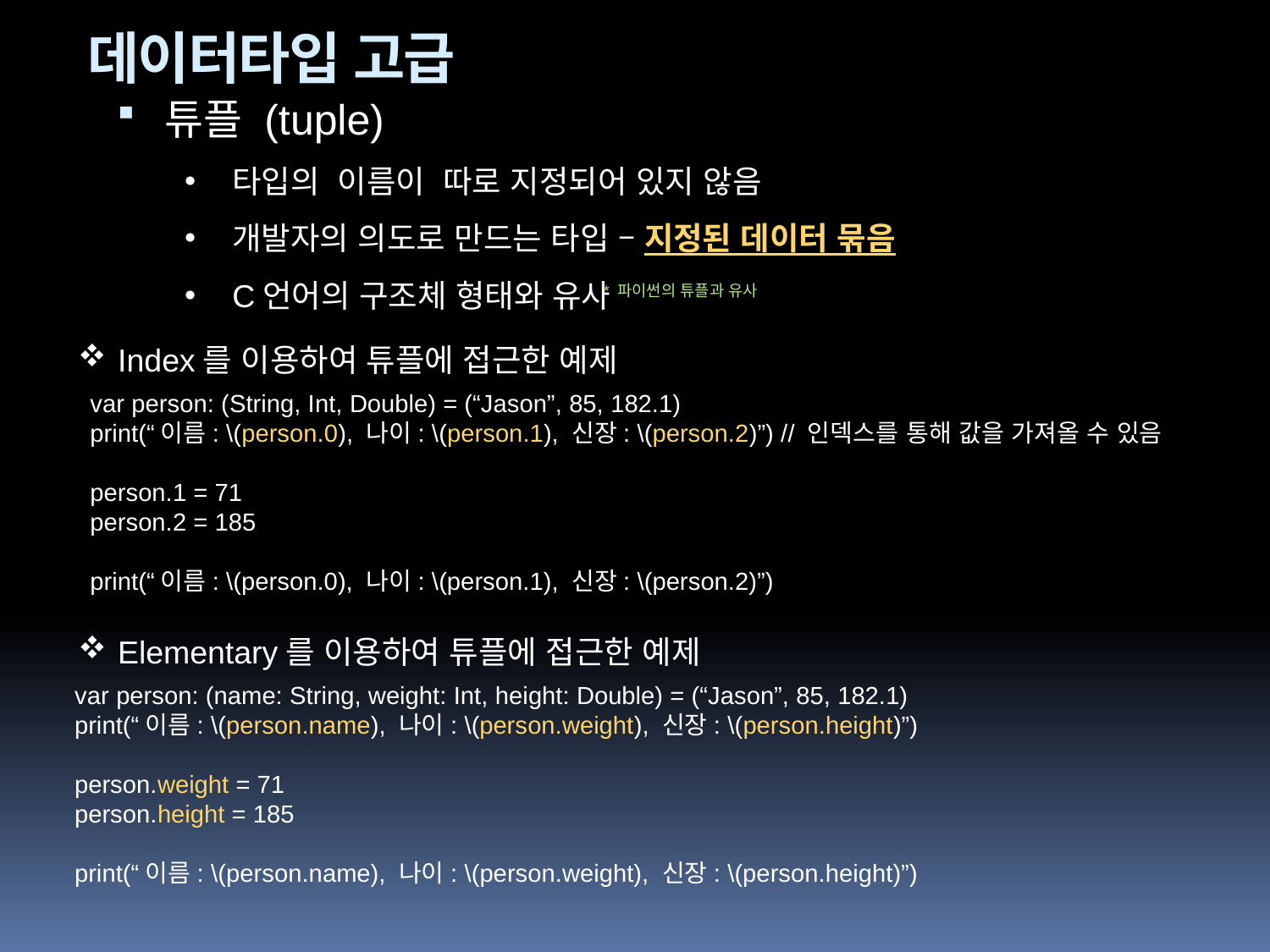

데이터타입 고급
튜플 (tuple)
타입의  이름이  따로 지정되어 있지 않음
개발자의 의도로 만드는 타입 – 지정된 데이터 묶음
C언어의 구조체 형태와 유사
* 파이썬의 튜플과 유사
Index를 이용하여 튜플에 접근한 예제
var person: (String, Int, Double) = (“Jason”, 85, 182.1)
print(“이름: \(person.0), 나이: \(person.1), 신장: \(person.2)”) // 인덱스를 통해 값을 가져올 수 있음

person.1 = 71
person.2 = 185

print(“이름: \(person.0), 나이: \(person.1), 신장: \(person.2)”)
Elementary를 이용하여 튜플에 접근한 예제
var person: (name: String, weight: Int, height: Double) = (“Jason”, 85, 182.1)
print(“이름: \(person.name), 나이: \(person.weight), 신장: \(person.height)”)

person.weight = 71
person.height = 185

print(“이름: \(person.name), 나이: \(person.weight), 신장: \(person.height)”)